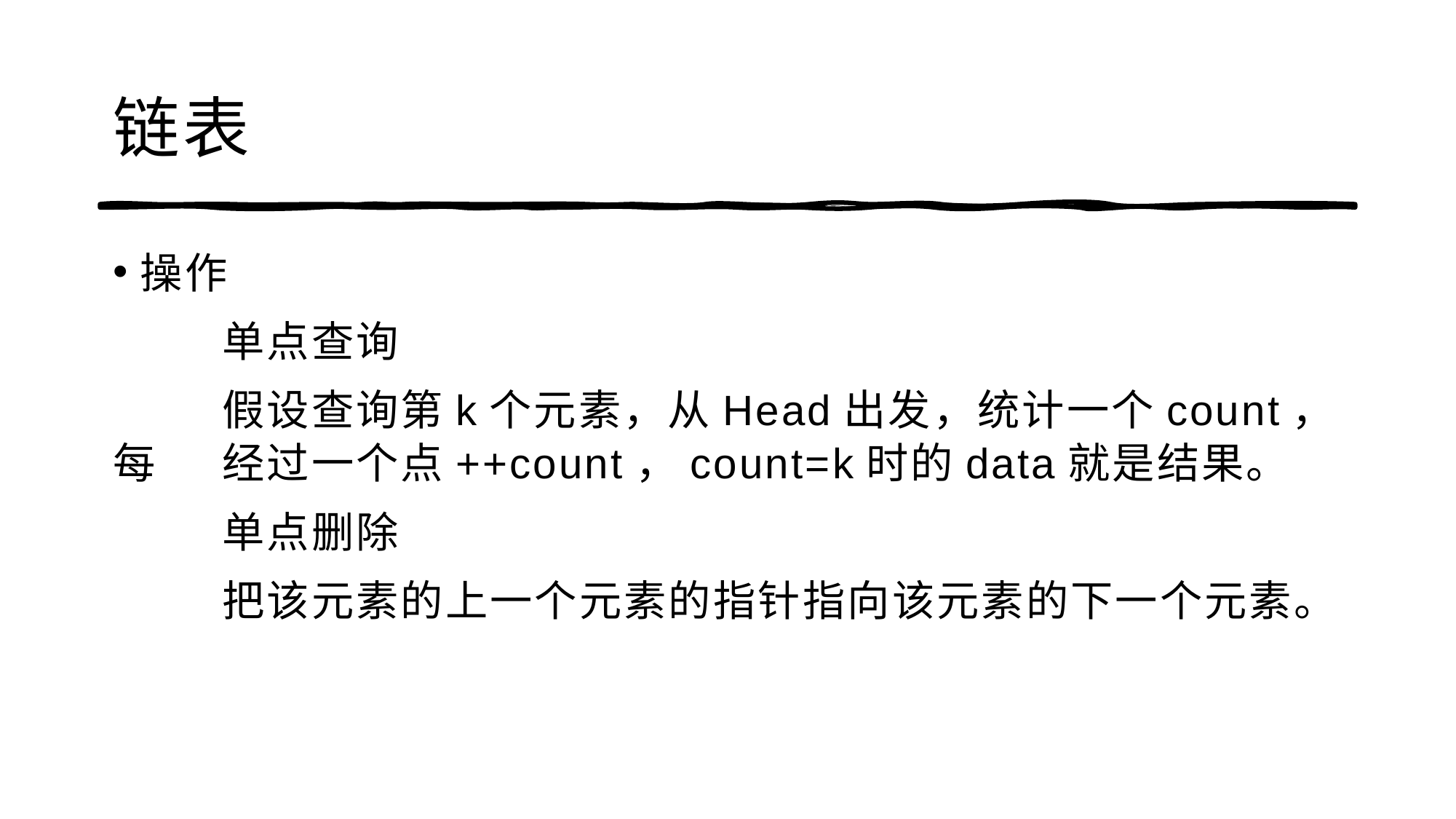

# 链表
操作
	单点查询
	假设查询第k个元素，从Head出发，统计一个count，每	经过一个点++count，count=k时的data就是结果。
	单点删除
	把该元素的上一个元素的指针指向该元素的下一个元素。